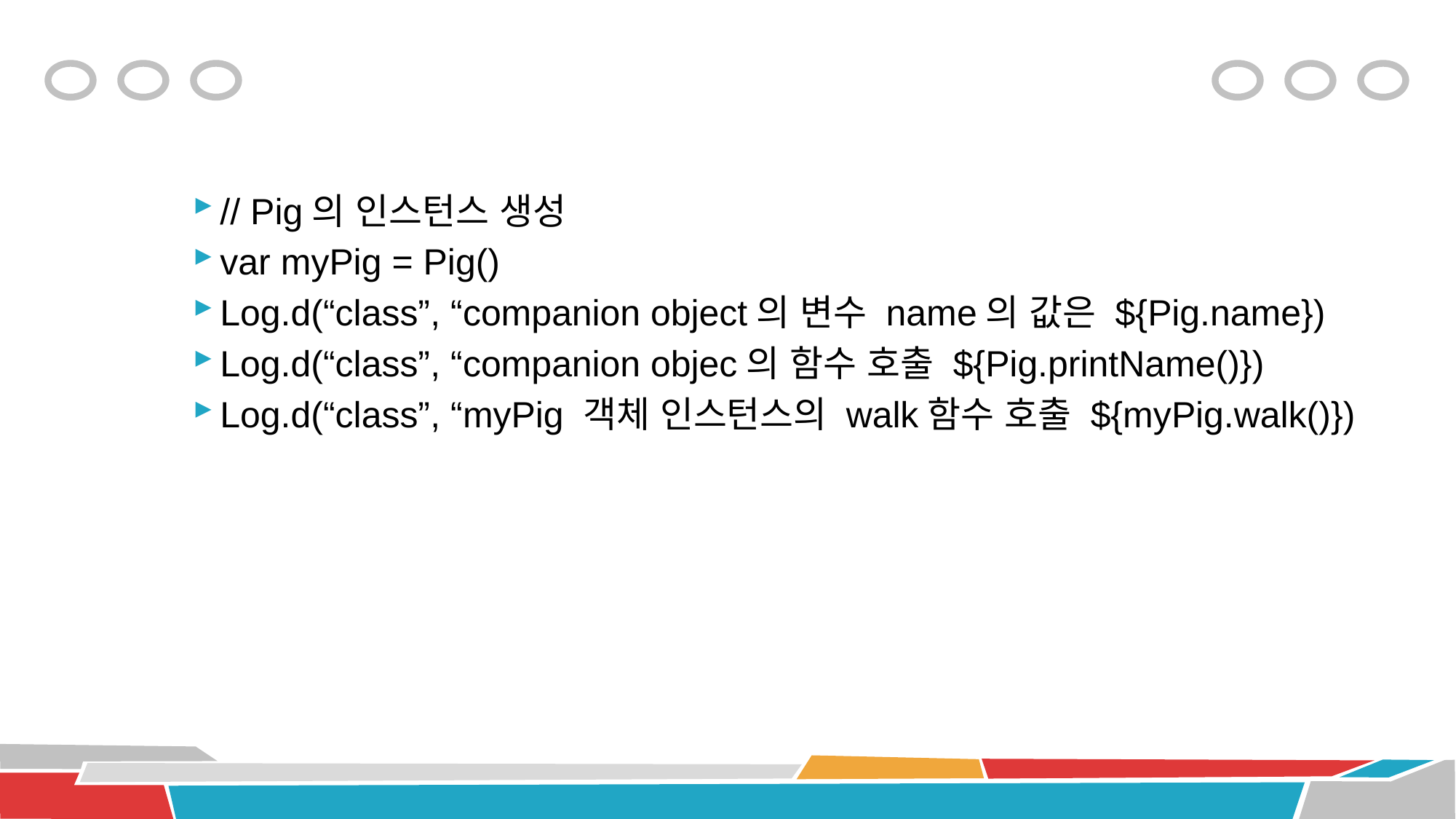

#
// Pig의 인스턴스 생성
var myPig = Pig()
Log.d(“class”, “companion object의 변수 name의 값은 ${Pig.name})
Log.d(“class”, “companion objec의 함수 호출 ${Pig.printName()})
Log.d(“class”, “myPig 객체 인스턴스의 walk함수 호출 ${myPig.walk()})